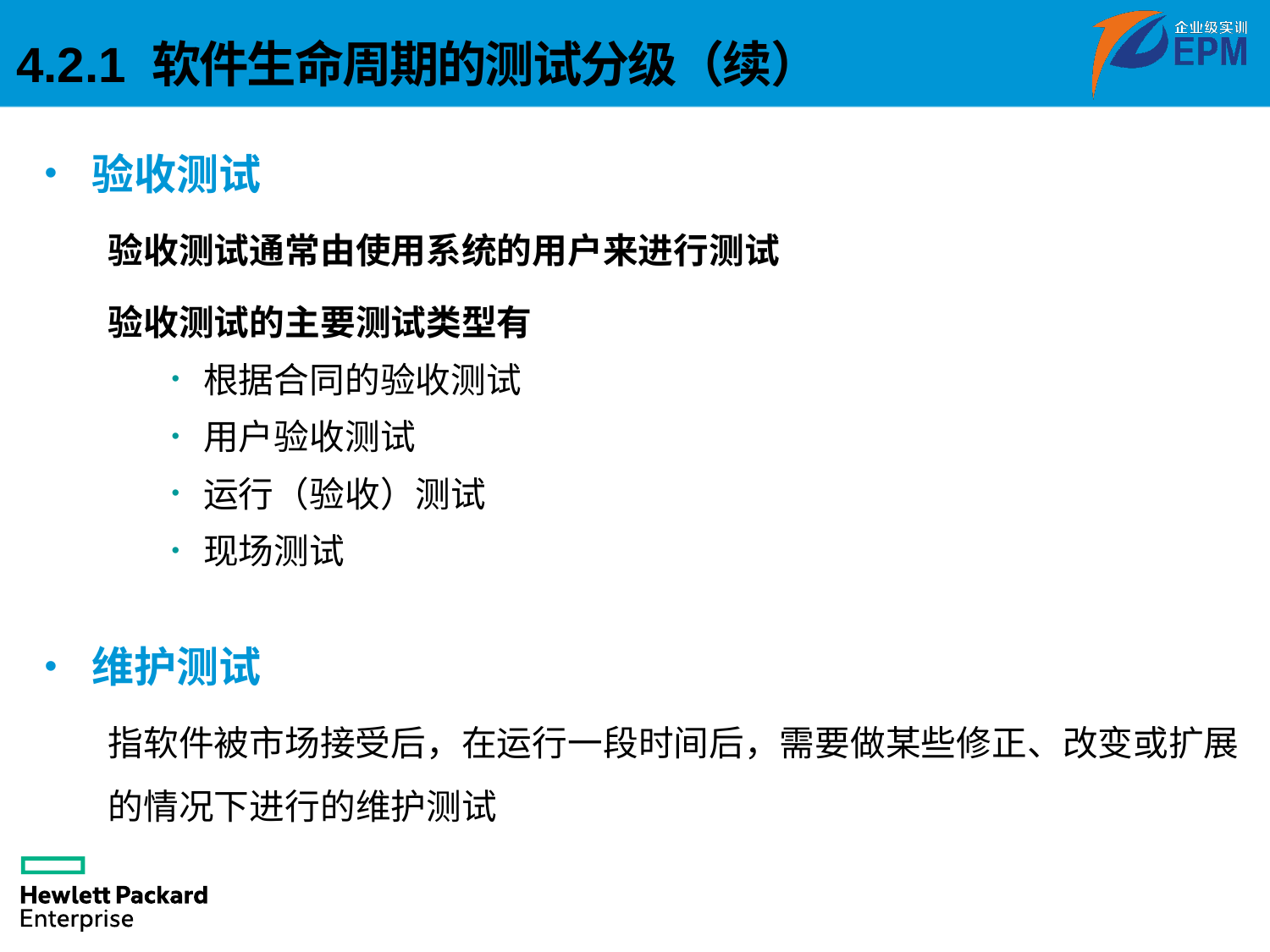

4.2.1 软件生命周期的测试分级（续）
验收测试
验收测试通常由使用系统的用户来进行测试
验收测试的主要测试类型有
根据合同的验收测试
用户验收测试
运行（验收）测试
现场测试

维护测试
指软件被市场接受后，在运行一段时间后，需要做某些修正、改变或扩展的情况下进行的维护测试